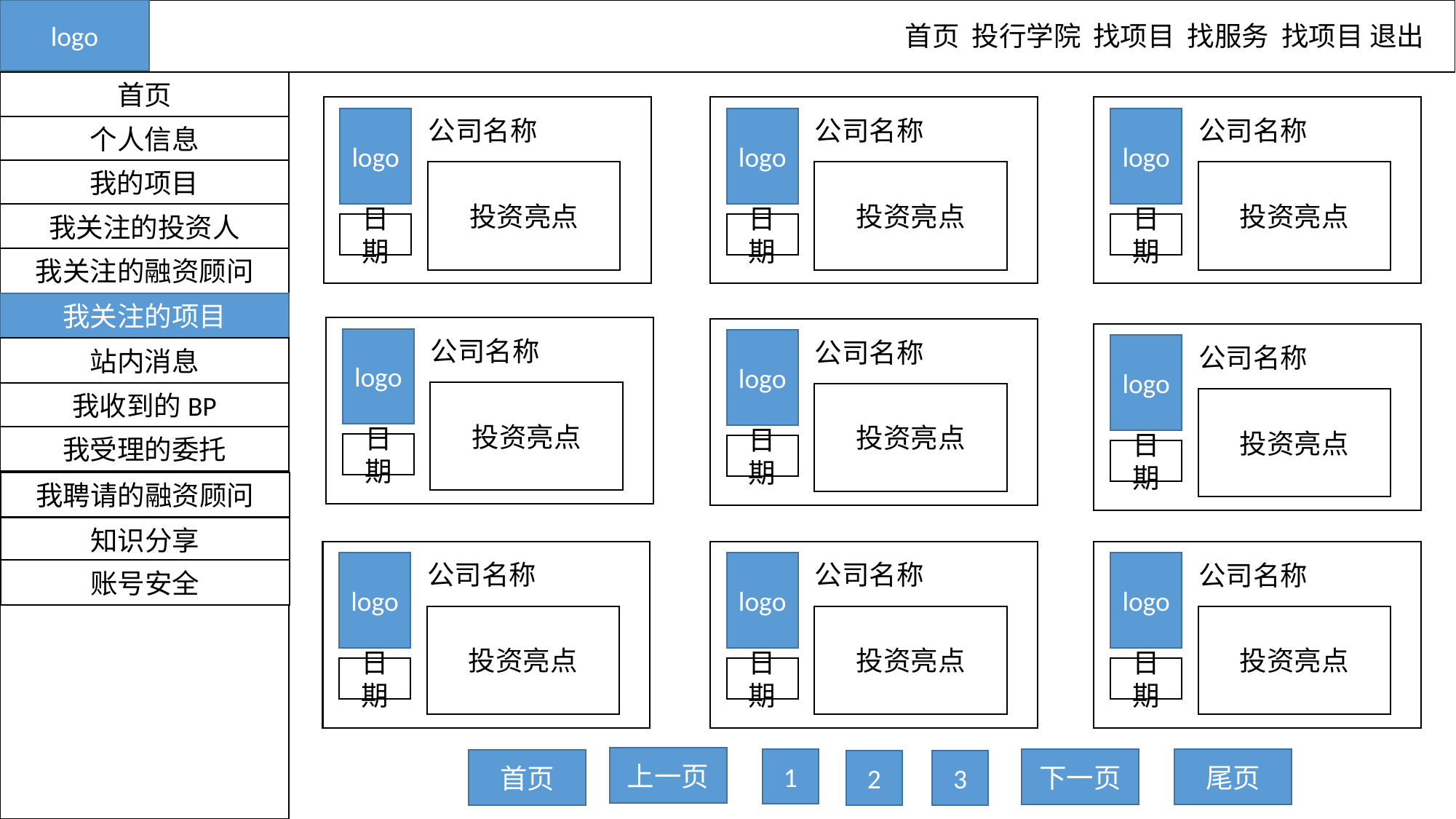

logo
首页  投行学院  找项目  找服务  找项目 退出

首页

logo
公司名称
logo
公司名称
logo
公司名称
个人信息
我的项目
投资亮点
投资亮点
投资亮点
我关注的投资人
日期
日期
日期
我关注的融资顾问
我关注的项目

logo
公司名称
logo
公司名称
logo
公司名称
站内消息
投资亮点
我收到的BP
投资亮点
投资亮点
我受理的委托
日期
日期
日期
我聘请的融资顾问
知识分享

logo
公司名称
logo
公司名称
logo
公司名称
账号安全
投资亮点
投资亮点
投资亮点
日期
日期
日期
上一页
1
下一页
尾页
首页
2
3